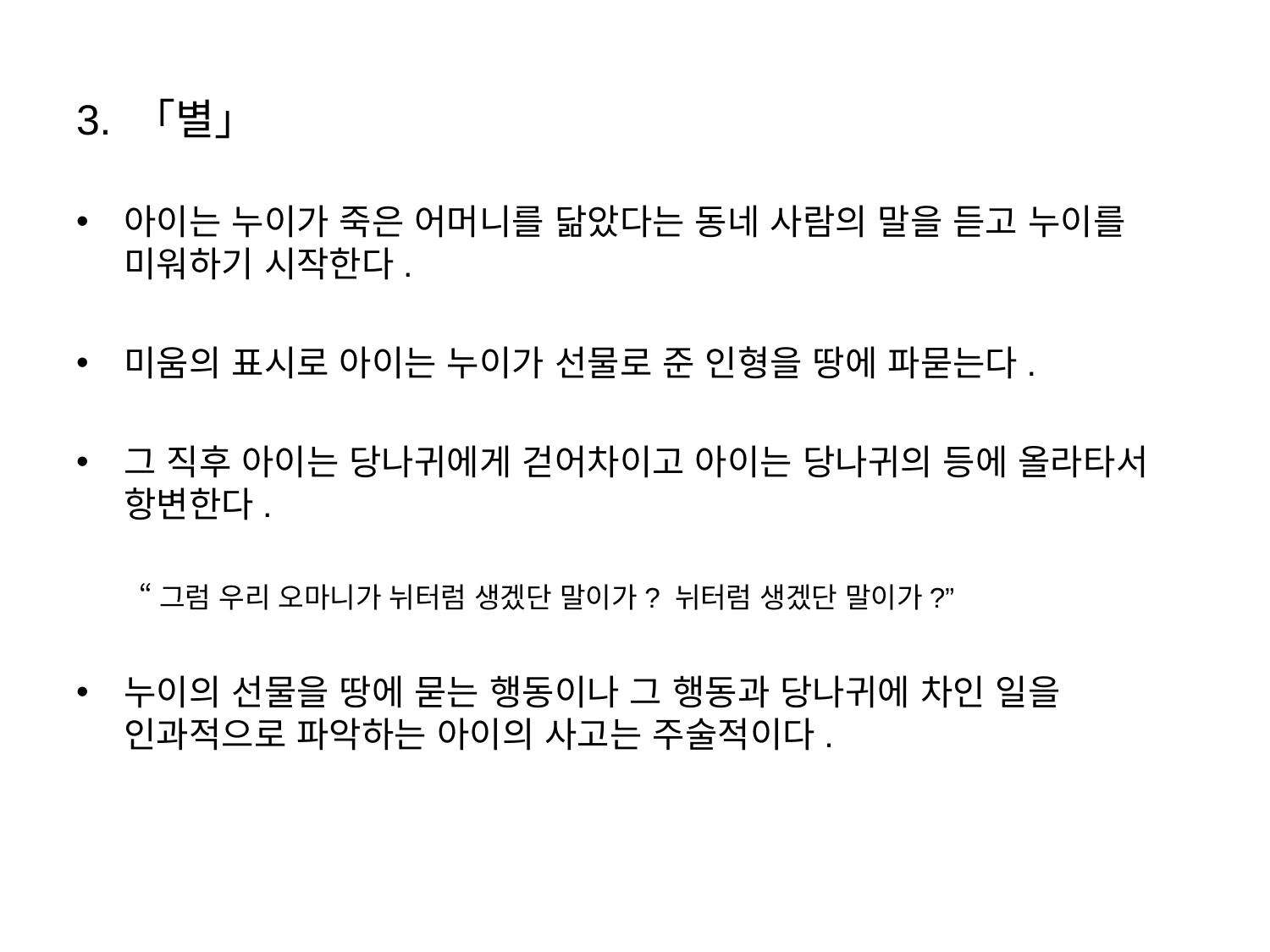

3. 「별」

아이는 누이가 죽은 어머니를 닮았다는 동네 사람의 말을 듣고 누이를 미워하기 시작한다.

미움의 표시로 아이는 누이가 선물로 준 인형을 땅에 파묻는다.

그 직후 아이는 당나귀에게 걷어차이고 아이는 당나귀의 등에 올라타서 항변한다.

 “그럼 우리 오마니가 뉘터럼 생겠단 말이가? 뉘터럼 생겠단 말이가?”

누이의 선물을 땅에 묻는 행동이나 그 행동과 당나귀에 차인 일을 인과적으로 파악하는 아이의 사고는 주술적이다.